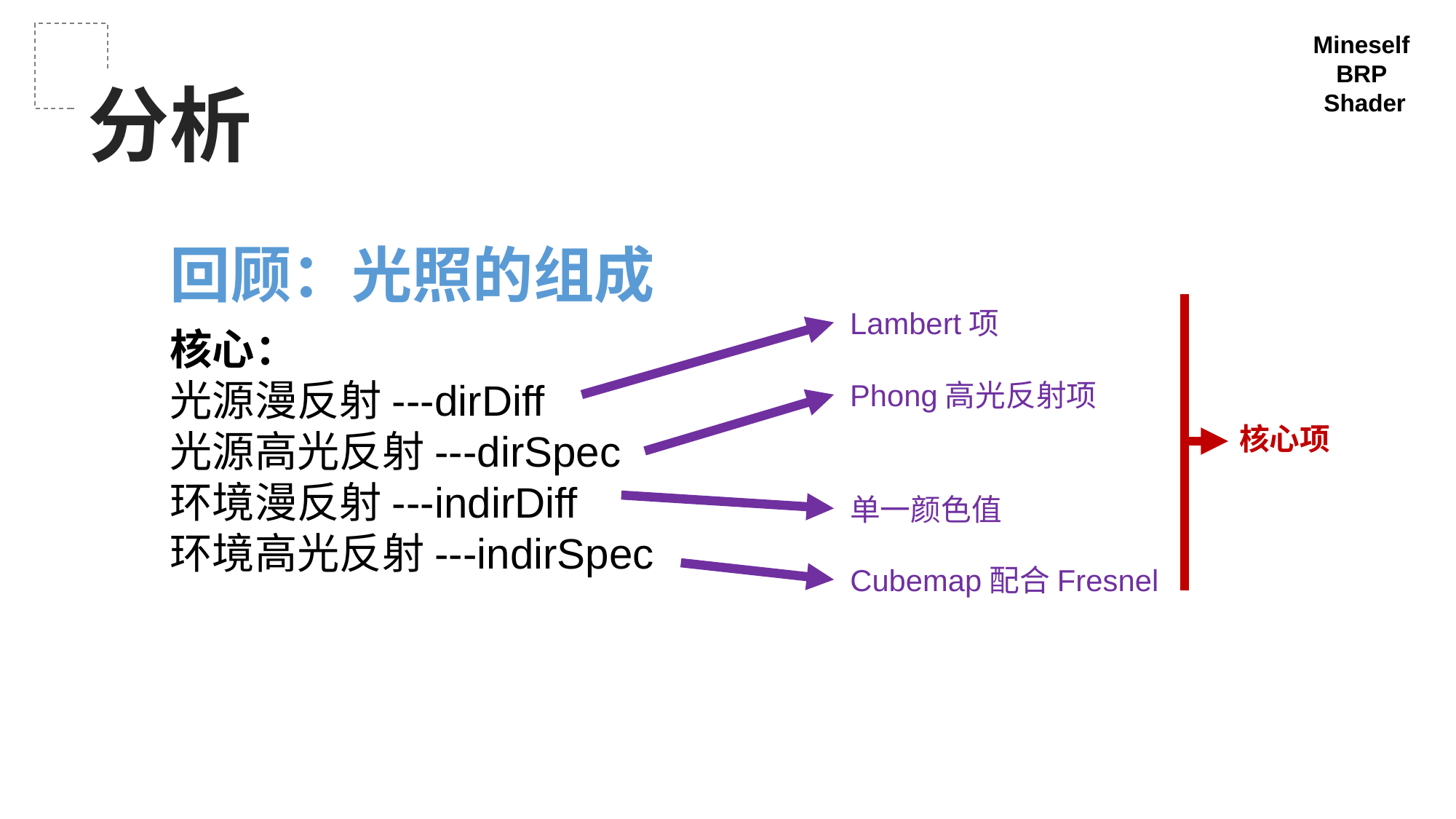

Mineself
BRP
Shader

分析
回顾：光照的组成
Lambert项
核心：
光源漫反射---dirDiff
光源高光反射---dirSpec
环境漫反射---indirDiff
环境高光反射---indirSpec
Phong高光反射项
核心项
单一颜色值
Cubemap配合Fresnel